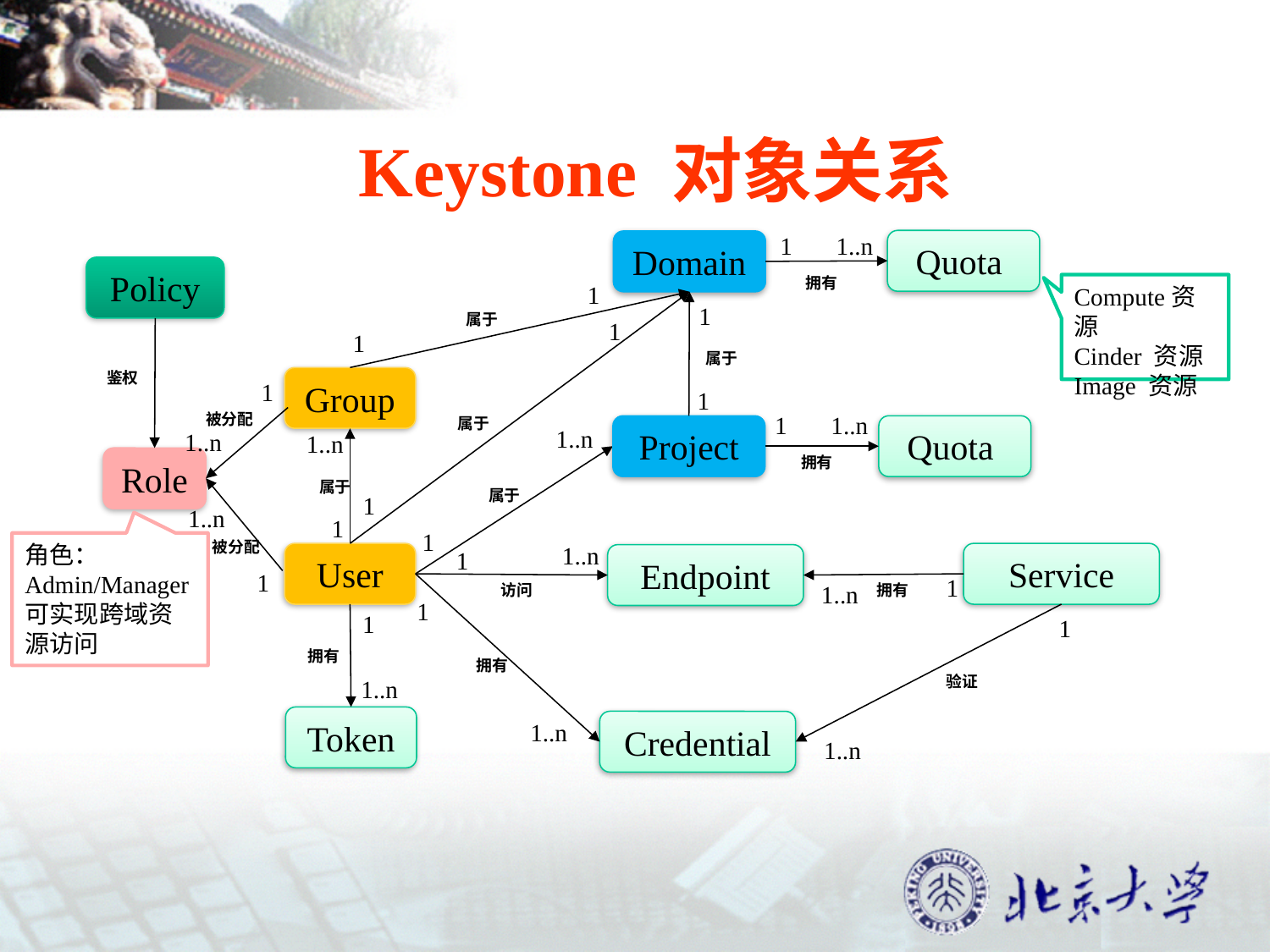

Keystone 对象关系
1..n
1
拥有
Quota
Domain
Policy
1
属于
1
Compute资源
Cinder 资源
Image 资源

1
属于
1
1
属于
1
鉴权
Group
1
被分配
1..n
1..n
1
Project
Quota
拥有
1..n
属于
1
1..n
属于
1
Role
1..n
被分配
1
角色：
Admin/Manager
可实现跨域资源访问
1..n
1
访问
User
Service
Endpoint
1
1..n
拥有
1
拥有
1..n
1
拥有
1..n
1
验证
1..n
Token
Credential